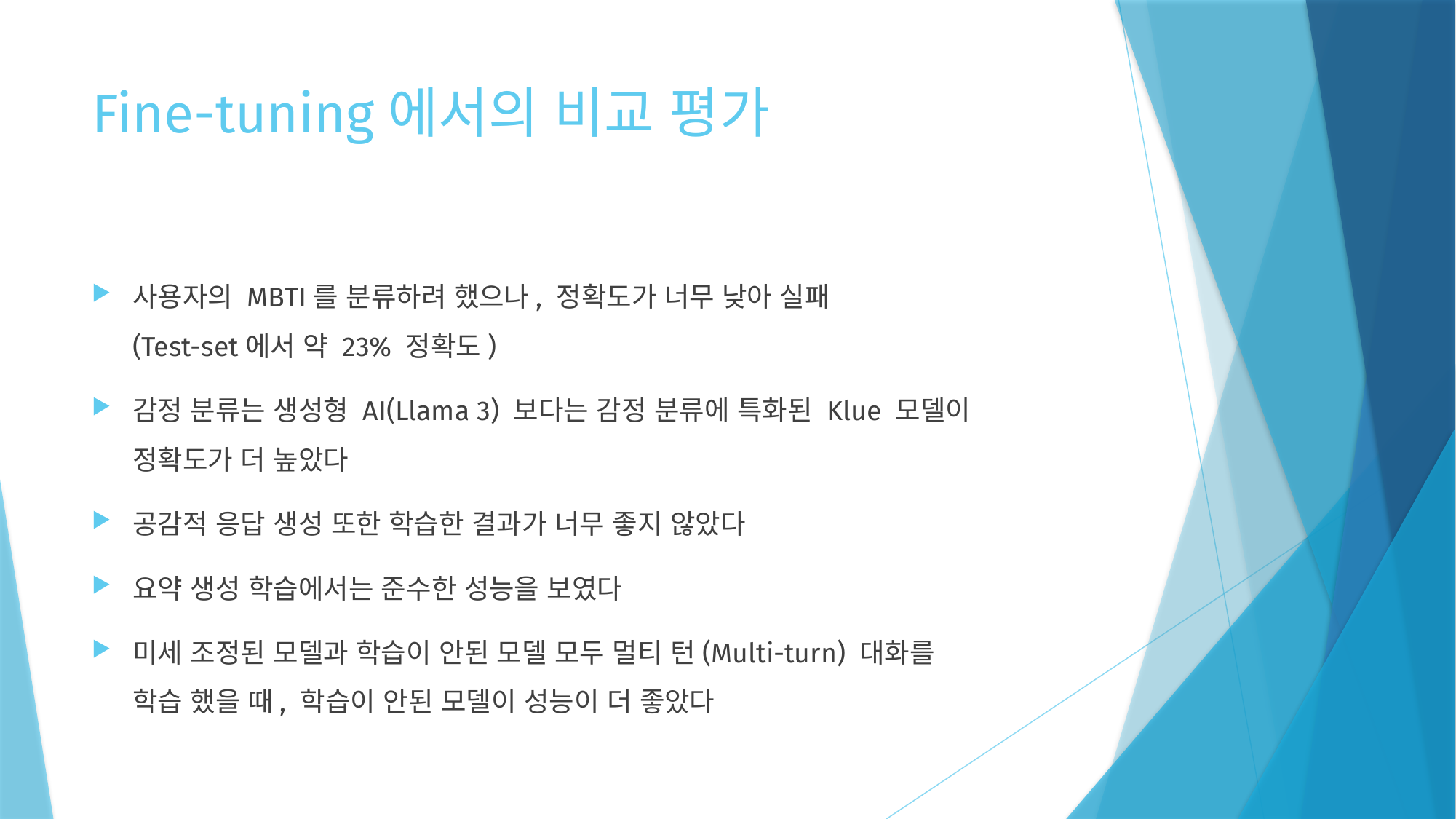

# Fine-tuning에서의 비교 평가
사용자의 MBTI를 분류하려 했으나, 정확도가 너무 낮아 실패
(Test-set에서 약 23% 정확도)
감정 분류는 생성형 AI(Llama 3) 보다는 감정 분류에 특화된 Klue 모델이
정확도가 더 높았다
공감적 응답 생성 또한 학습한 결과가 너무 좋지 않았다
요약 생성 학습에서는 준수한 성능을 보였다
미세 조정된 모델과 학습이 안된 모델 모두 멀티 턴(Multi-turn) 대화를
학습 했을 때, 학습이 안된 모델이 성능이 더 좋았다